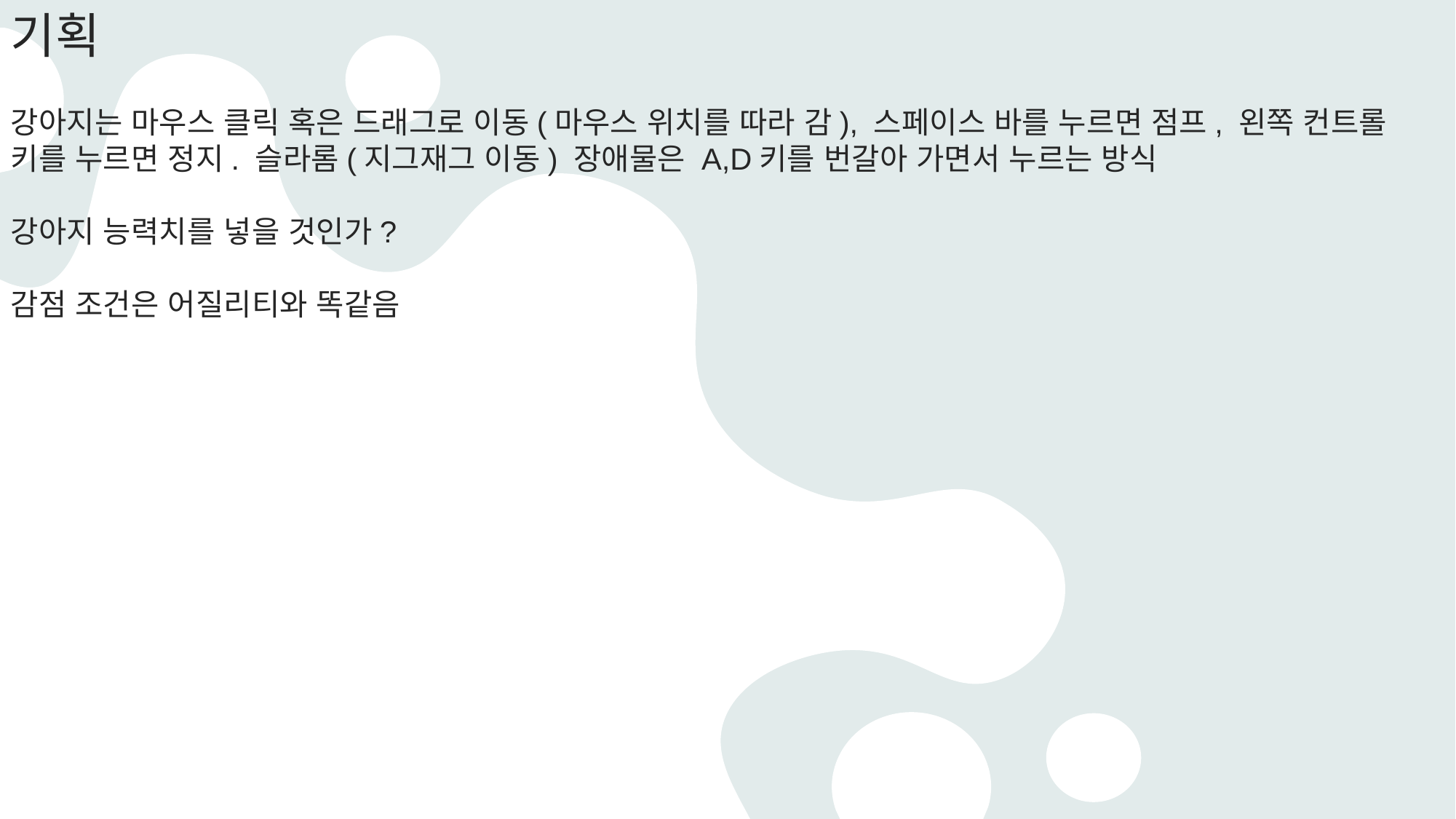

기획
강아지는 마우스 클릭 혹은 드래그로 이동(마우스 위치를 따라 감), 스페이스 바를 누르면 점프, 왼쪽 컨트롤 키를 누르면 정지. 슬라롬(지그재그 이동) 장애물은 A,D키를 번갈아 가면서 누르는 방식

강아지 능력치를 넣을 것인가?

감점 조건은 어질리티와 똑같음